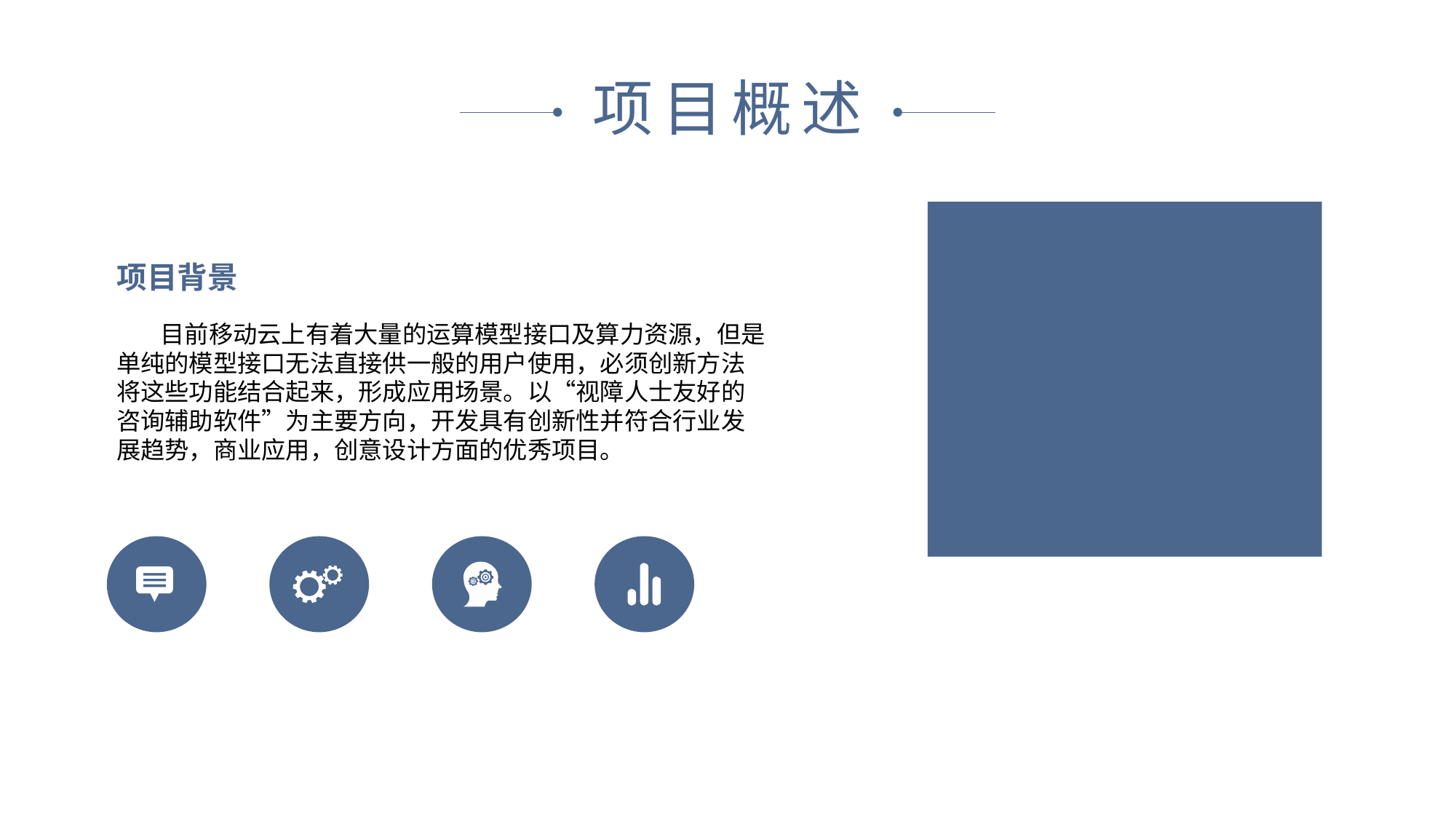

项目概述

项目背景
       目前移动云上有着大量的运算模型接口及算力资源，但是单纯的模型接口无法直接供一般的用户使用，必须创新方法将这些功能结合起来，形成应用场景。以“视障人士友好的咨询辅助软件”为主要方向，开发具有创新性并符合行业发展趋势，商业应用，创意设计方面的优秀项目。